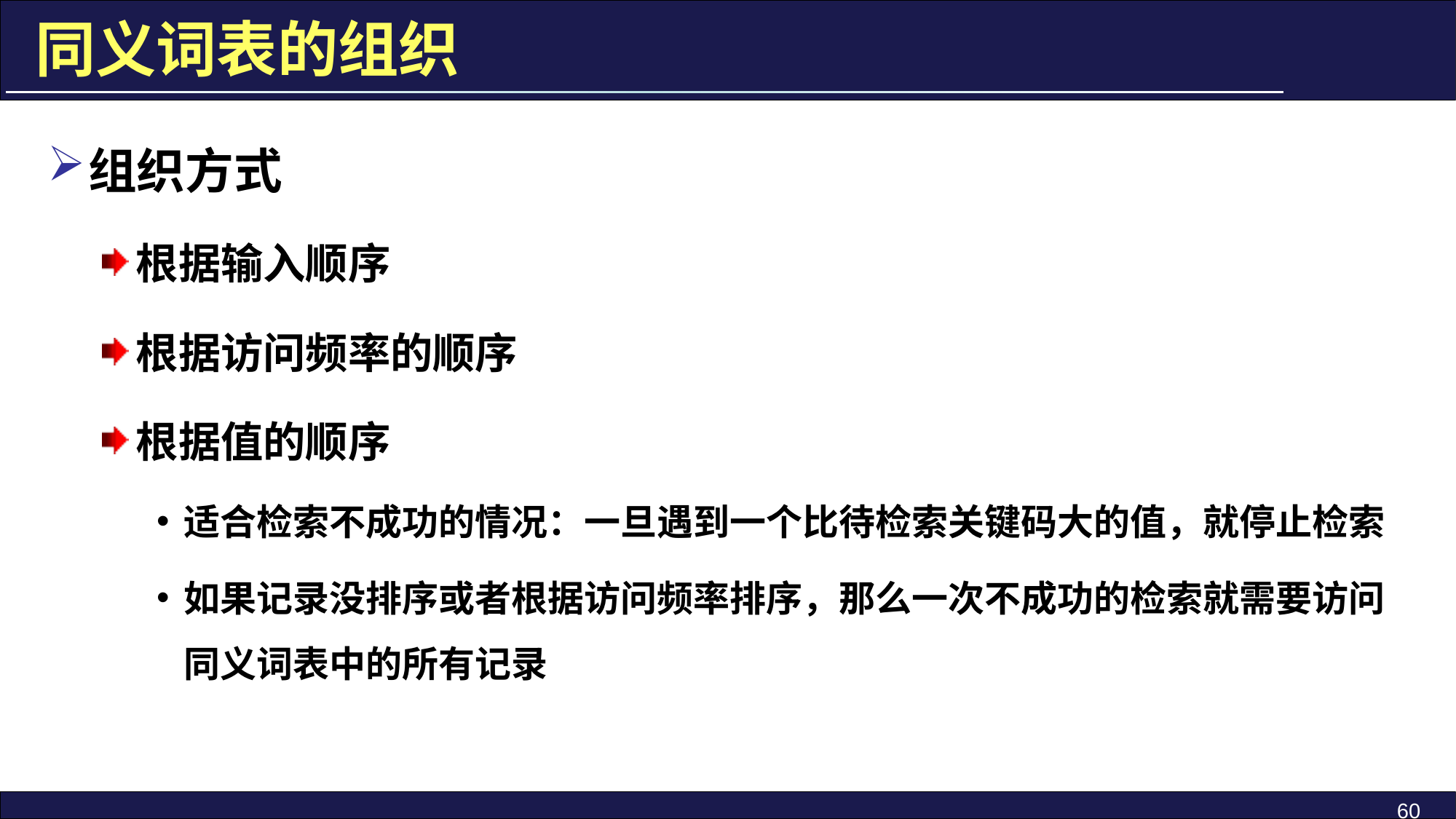

# 同义词表的组织
组织方式
根据输入顺序
根据访问频率的顺序
根据值的顺序
适合检索不成功的情况：一旦遇到一个比待检索关键码大的值，就停止检索
如果记录没排序或者根据访问频率排序，那么一次不成功的检索就需要访问同义词表中的所有记录

60